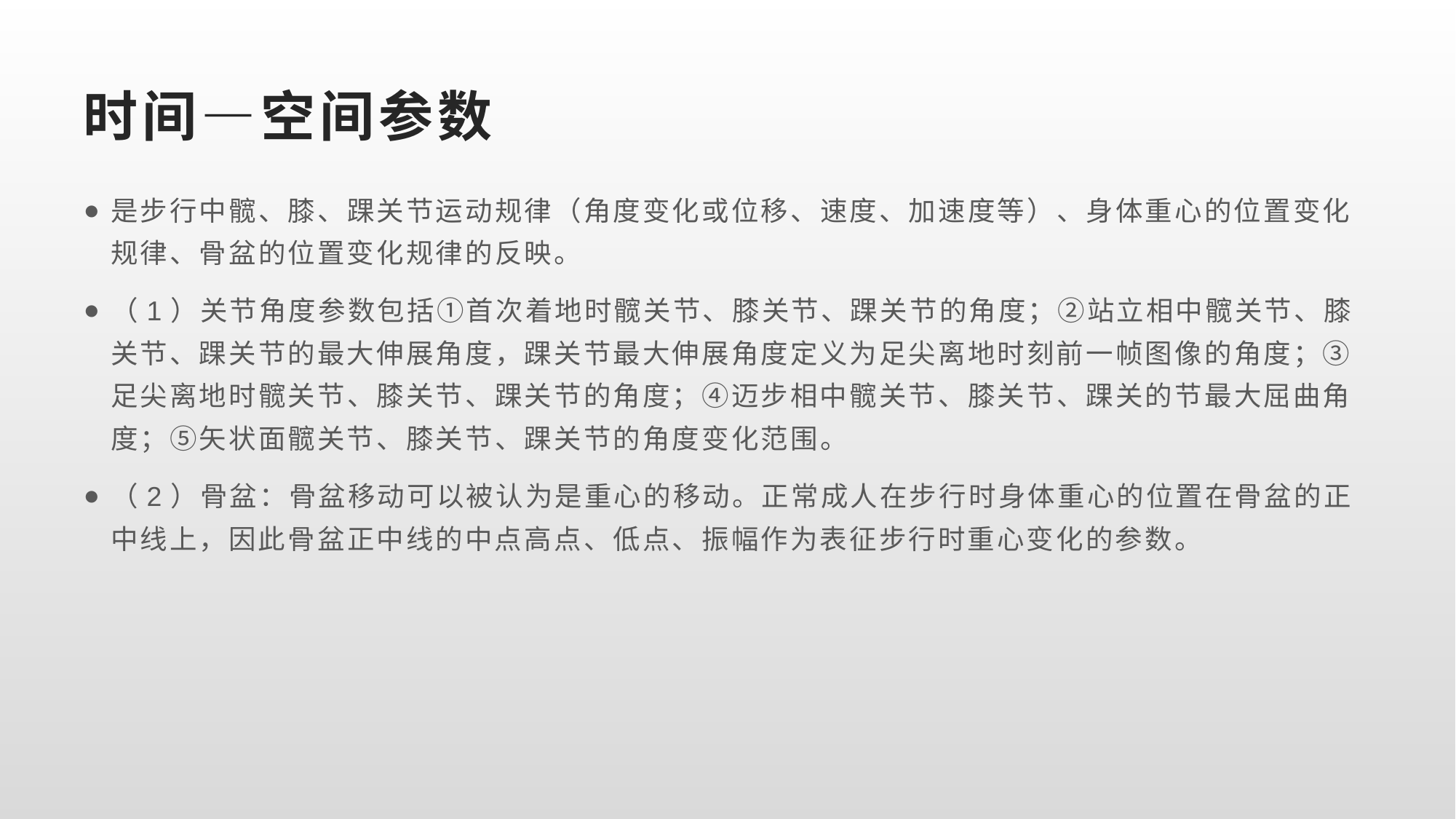

# 时间—空间参数
是步行中髋、膝、踝关节运动规律（角度变化或位移、速度、加速度等）、身体重心的位置变化规律、骨盆的位置变化规律的反映。
（1）关节角度参数包括①首次着地时髋关节、膝关节、踝关节的角度；②站立相中髋关节、膝关节、踝关节的最大伸展角度，踝关节最大伸展角度定义为足尖离地时刻前一帧图像的角度；③足尖离地时髋关节、膝关节、踝关节的角度；④迈步相中髋关节、膝关节、踝关的节最大屈曲角度；⑤矢状面髋关节、膝关节、踝关节的角度变化范围。
（2）骨盆：骨盆移动可以被认为是重心的移动。正常成人在步行时身体重心的位置在骨盆的正中线上，因此骨盆正中线的中点高点、低点、振幅作为表征步行时重心变化的参数。